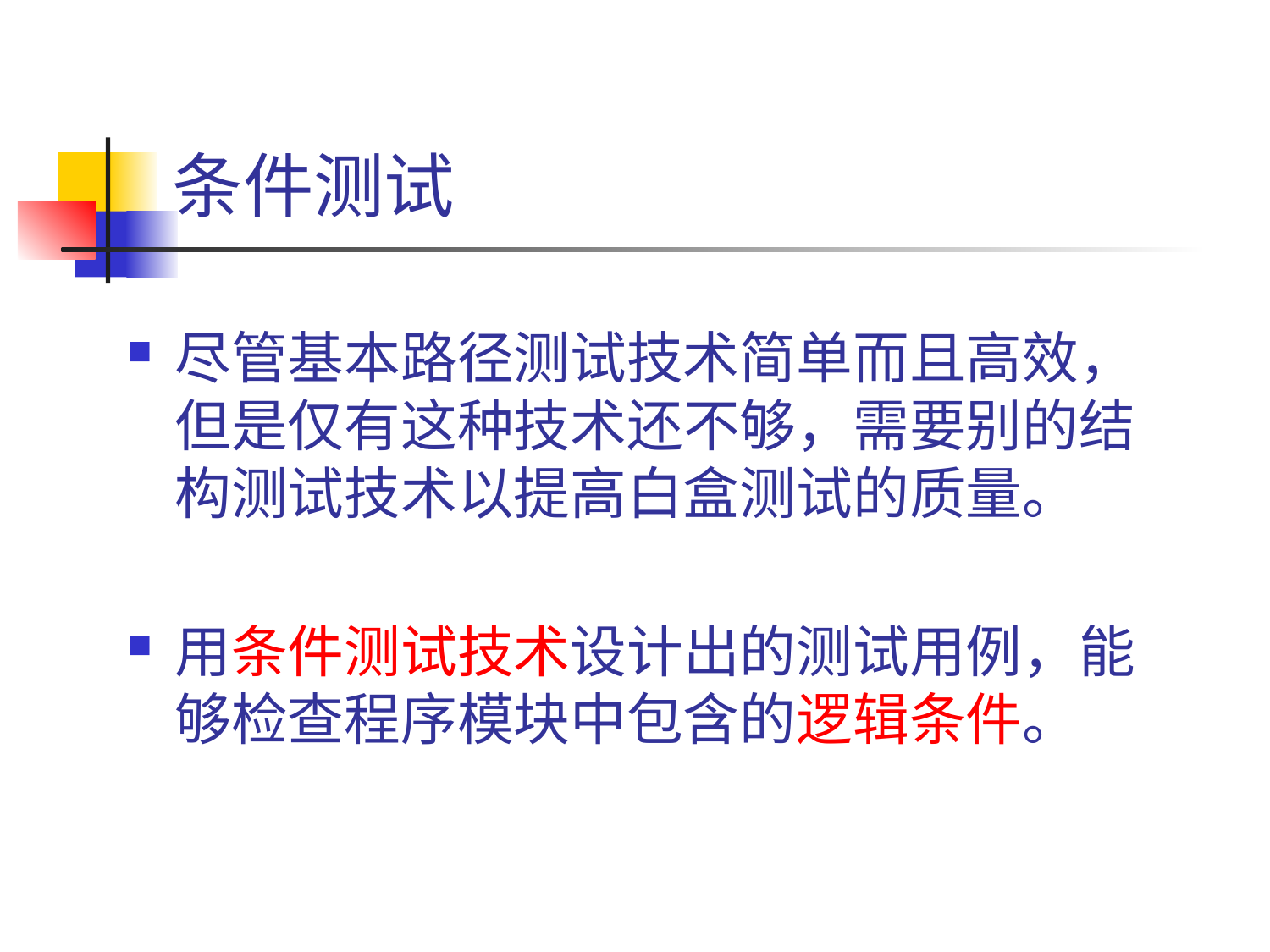

# 条件测试
尽管基本路径测试技术简单而且高效，但是仅有这种技术还不够，需要别的结构测试技术以提高白盒测试的质量。

用条件测试技术设计出的测试用例，能够检查程序模块中包含的逻辑条件。